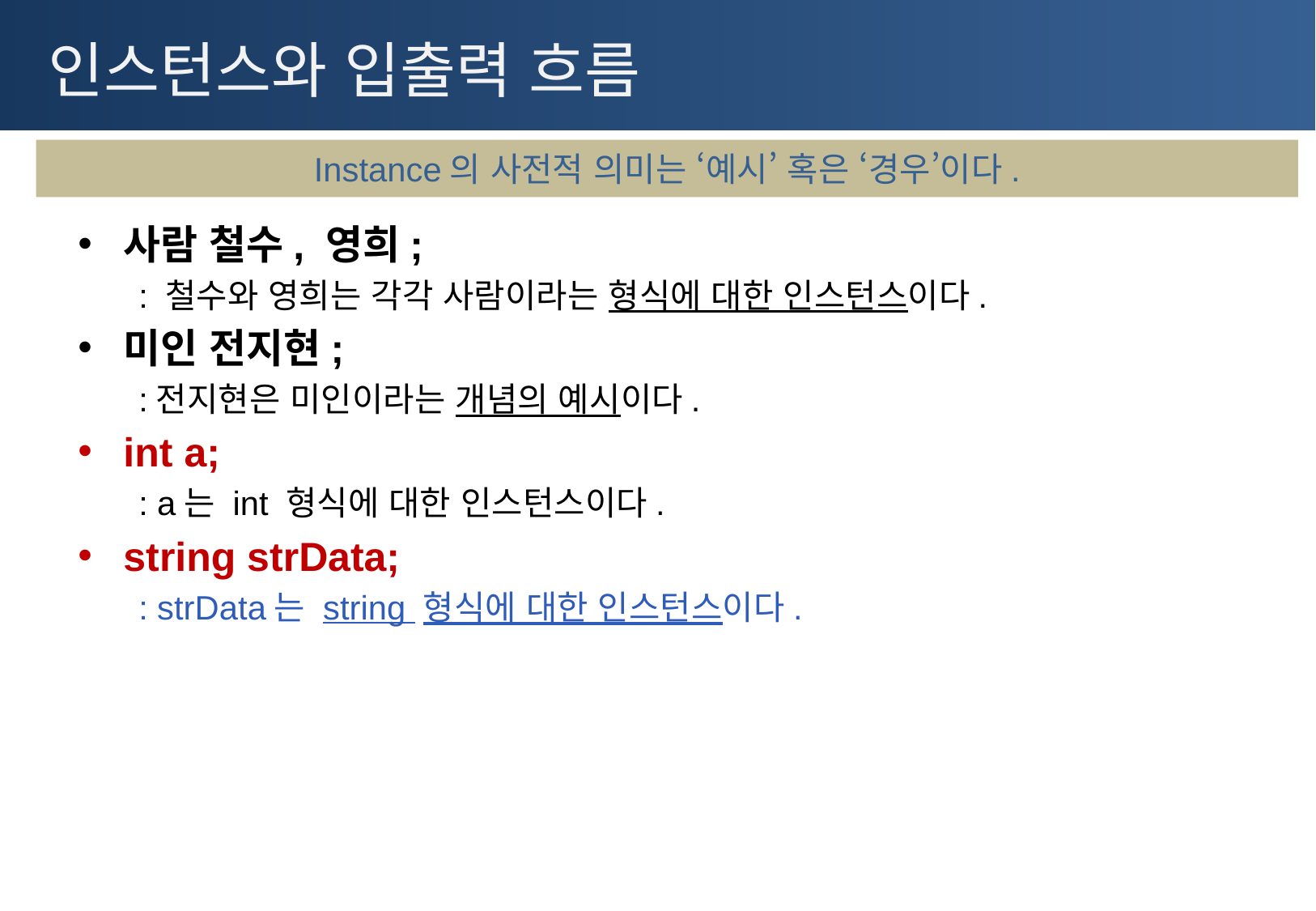

# 인스턴스와 입출력 흐름
Instance의 사전적 의미는 ‘예시’ 혹은 ‘경우’이다.
사람 철수, 영희;
: 철수와 영희는 각각 사람이라는 형식에 대한 인스턴스이다.
미인 전지현;
:전지현은 미인이라는 개념의 예시이다.
int a;
: a는 int 형식에 대한 인스턴스이다.
string strData;
: strData는 string 형식에 대한 인스턴스이다.